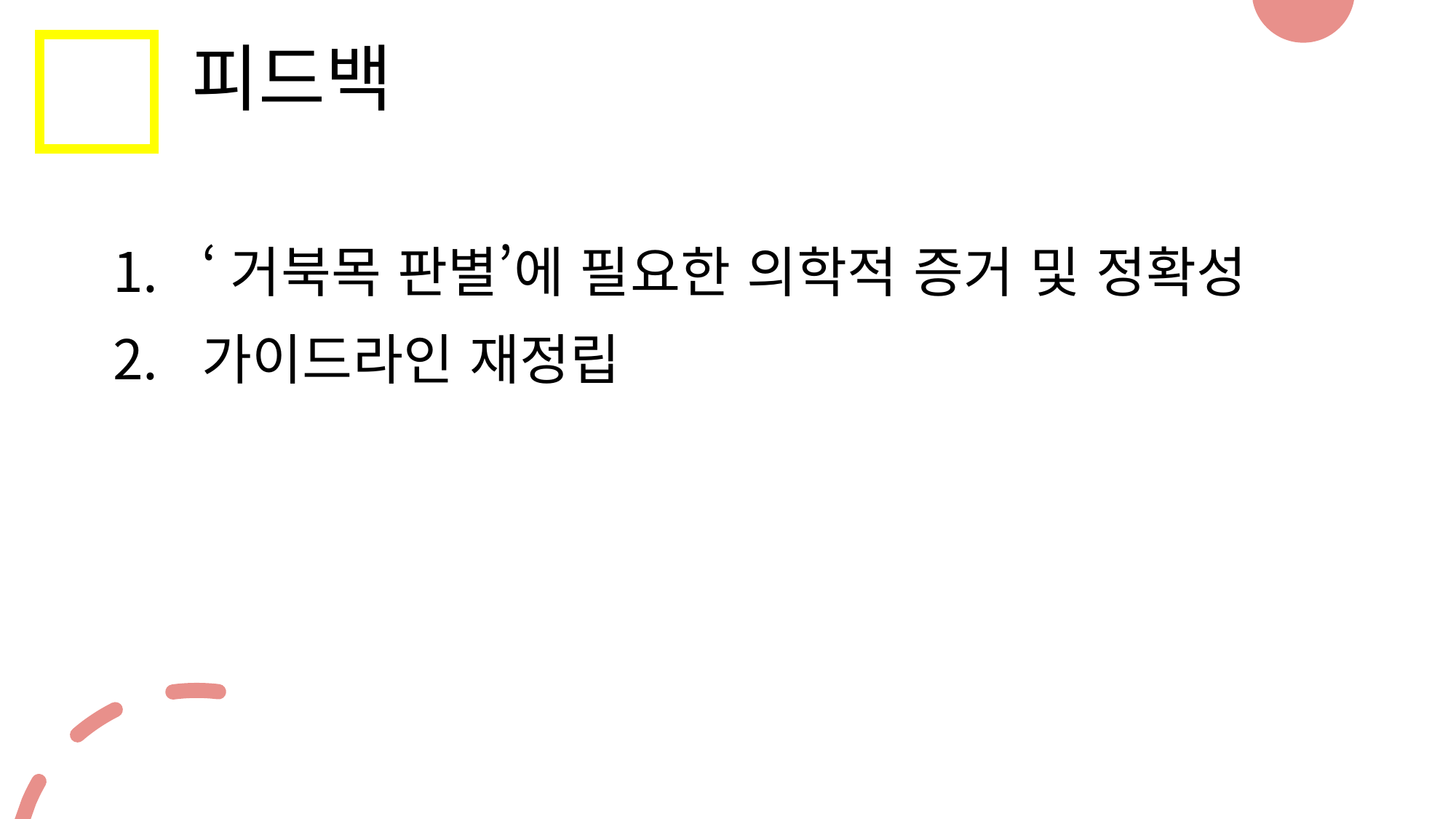

피드백

‘거북목 판별’에 필요한 의학적 증거 및 정확성
가이드라인 재정립